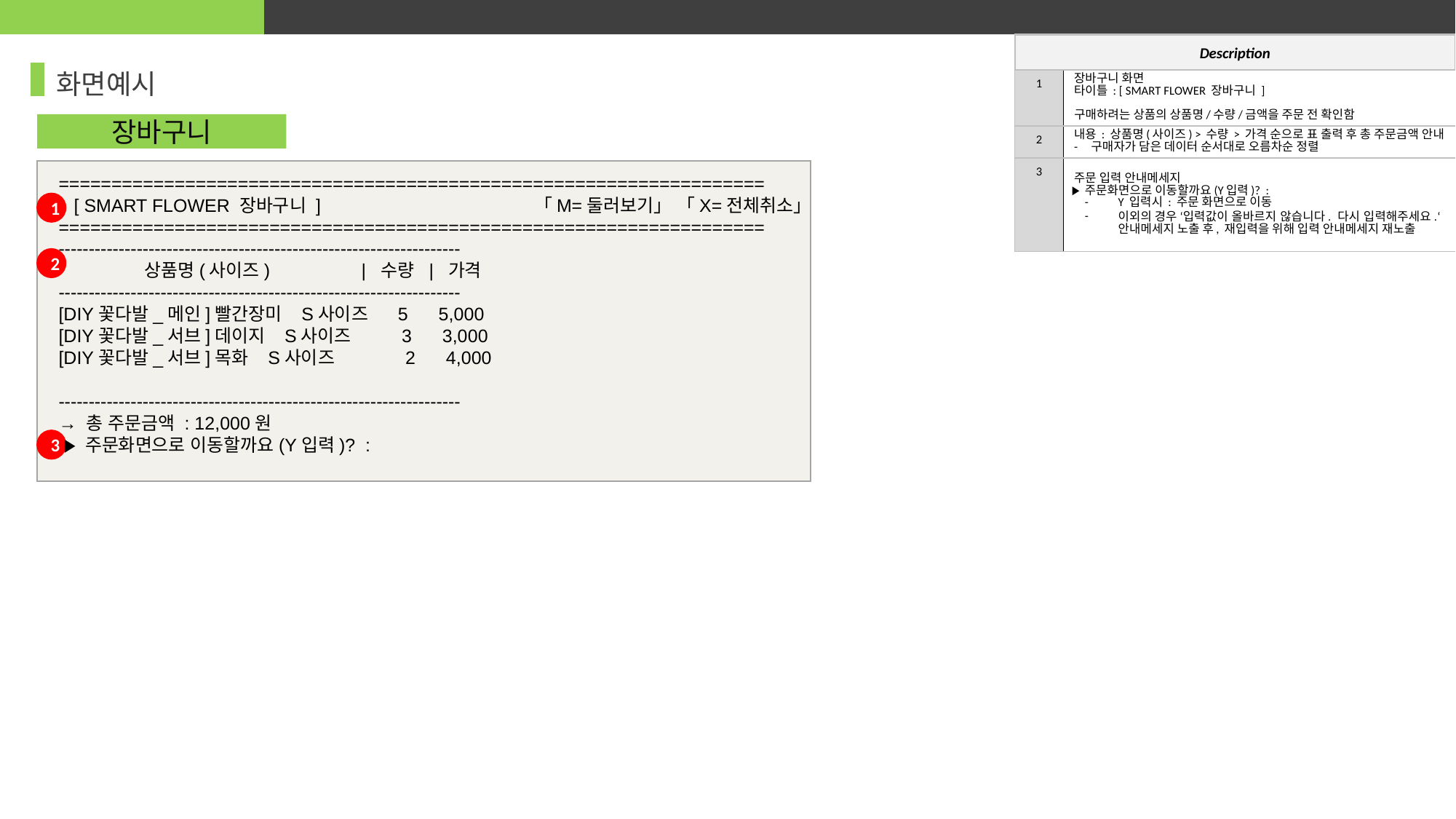

Description
화면예시
| 1 | 장바구니 화면 타이틀 : [ SMART FLOWER 장바구니 ] 구매하려는 상품의 상품명/수량/금액을 주문 전 확인함 |
| --- | --- |
| 2 | 내용 : 상품명(사이즈) > 수량 > 가격 순으로 표 출력 후 총 주문금액 안내 - 구매자가 담은 데이터 순서대로 오름차순 정렬 |
| 3 | 주문 입력 안내메세지 ▶ 주문화면으로 이동할까요(Y입력)? : Y 입력시 : 주문 화면으로 이동 이외의 경우 ‘입력값이 올바르지 않습니다. 다시 입력해주세요.‘ 안내메세지 노출 후, 재입력을 위해 입력 안내메세지 재노출 |
장바구니

===================================================================
   [ SMART FLOWER 장바구니 ]                                         「M=둘러보기」 「X=전체취소」
===================================================================
-------------------------------------------------------------------
                상품명(사이즈)                  |  수량  |  가격
-------------------------------------------------------------------
[DIY꽃다발_메인]빨간장미   S사이즈     5      5,000
[DIY꽃다발_서브]데이지   S사이즈         3      3,000
[DIY꽃다발_서브]목화   S사이즈             2      4,000

-------------------------------------------------------------------
→ 총 주문금액 : 12,000원
 ▶ 주문화면으로 이동할까요(Y입력)?  :
1
2
3